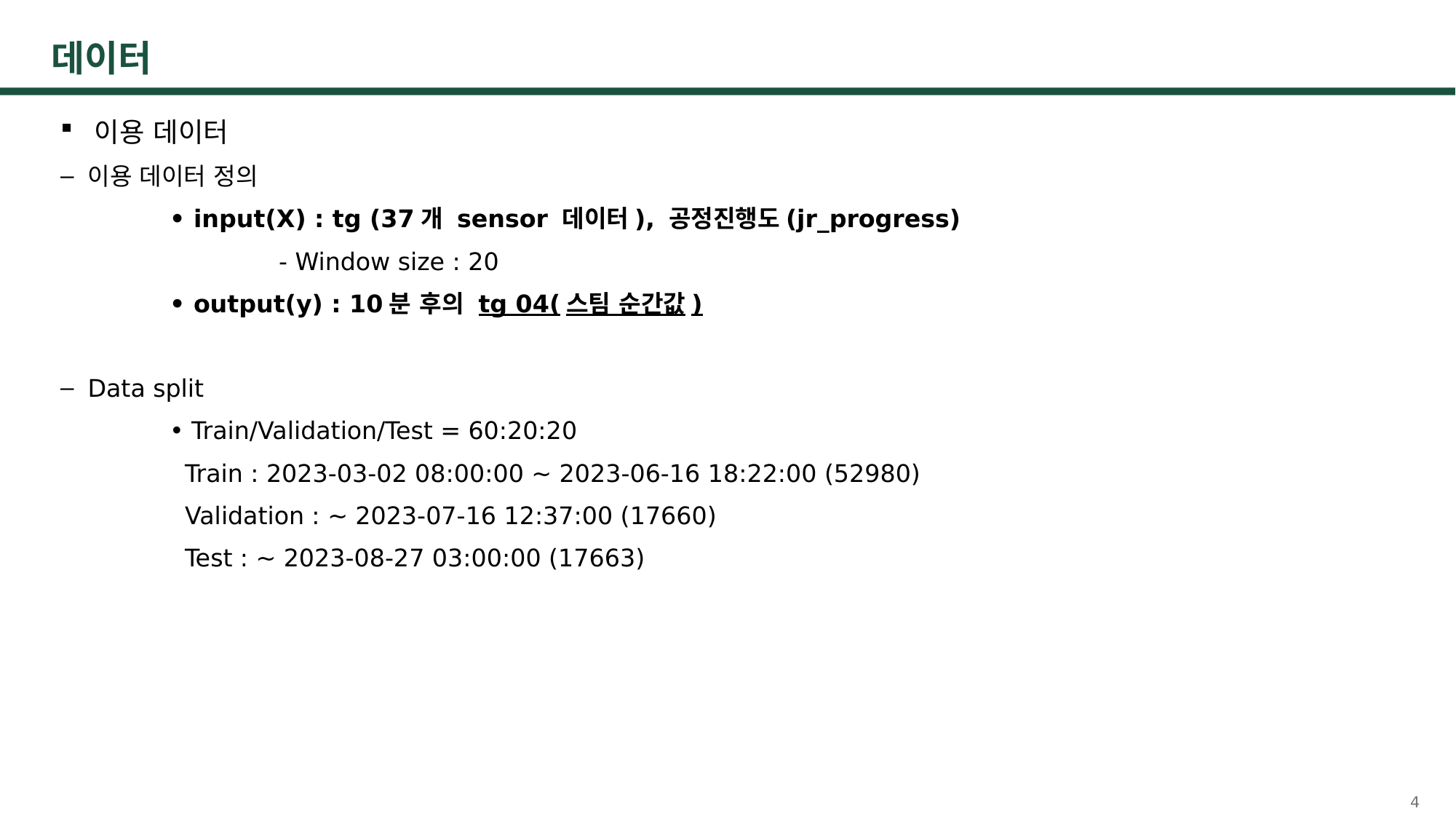

# 데이터
이용 데이터
이용 데이터 정의
	• input(X) : tg (37개 sensor 데이터), 공정진행도(jr_progress)
		- Window size : 20
	• output(y) : 10분 후의 tg 04(스팀 순간값)

Data split
	• Train/Validation/Test = 60:20:20
	  Train : 2023-03-02 08:00:00 ~ 2023-06-16 18:22:00 (52980)
	  Validation : ~ 2023-07-16 12:37:00 (17660)
	  Test : ~ 2023-08-27 03:00:00 (17663)

4